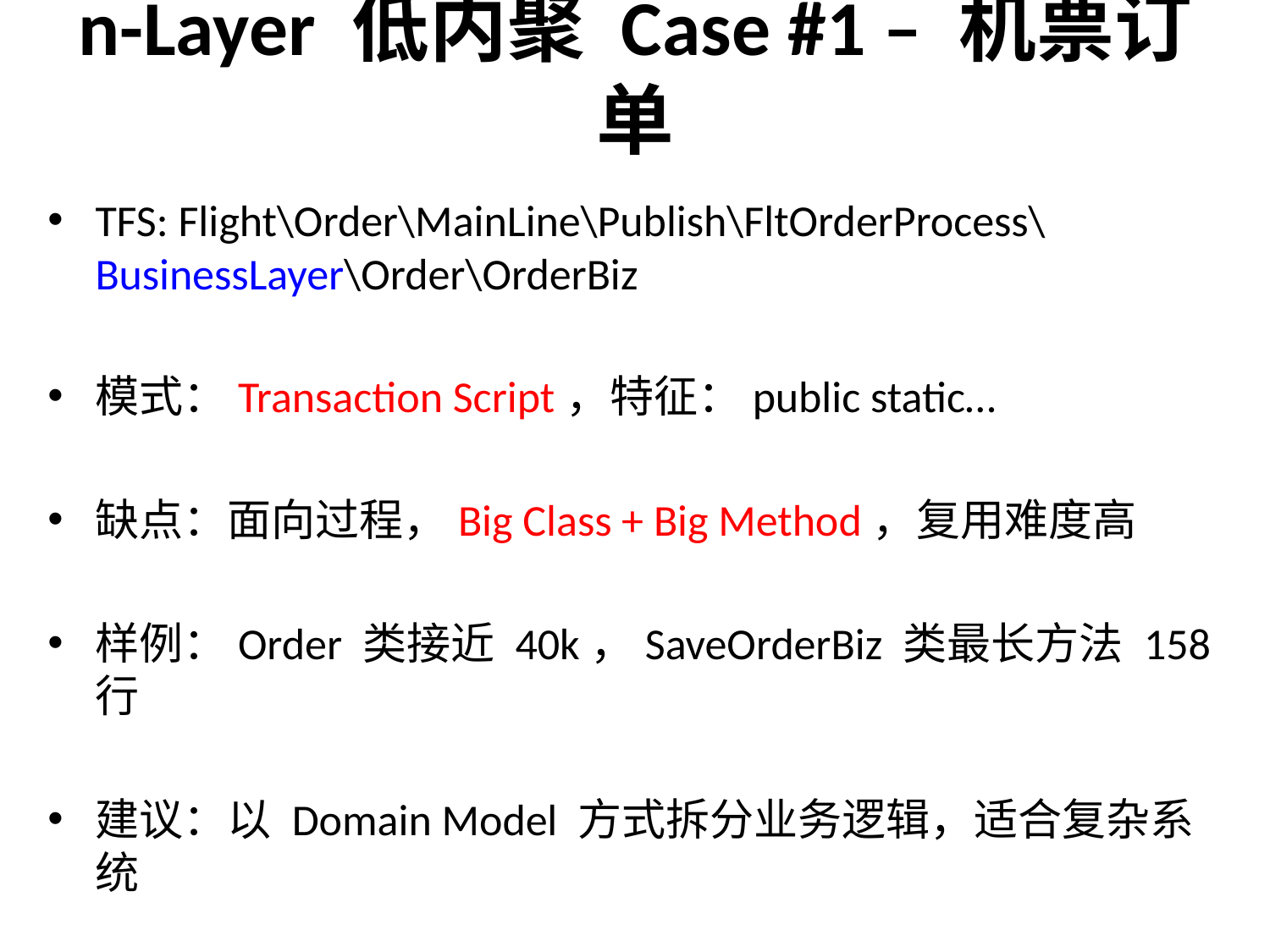

# n-Layer 低内聚 Case #1 – 机票订单
TFS: Flight\Order\MainLine\Publish\FltOrderProcess\BusinessLayer\Order\OrderBiz

模式：Transaction Script，特征：public static…

缺点：面向过程，Big Class + Big Method，复用难度高

样例：Order 类接近 40k，SaveOrderBiz 类最长方法 158 行

建议：以 Domain Model 方式拆分业务逻辑，适合复杂系统